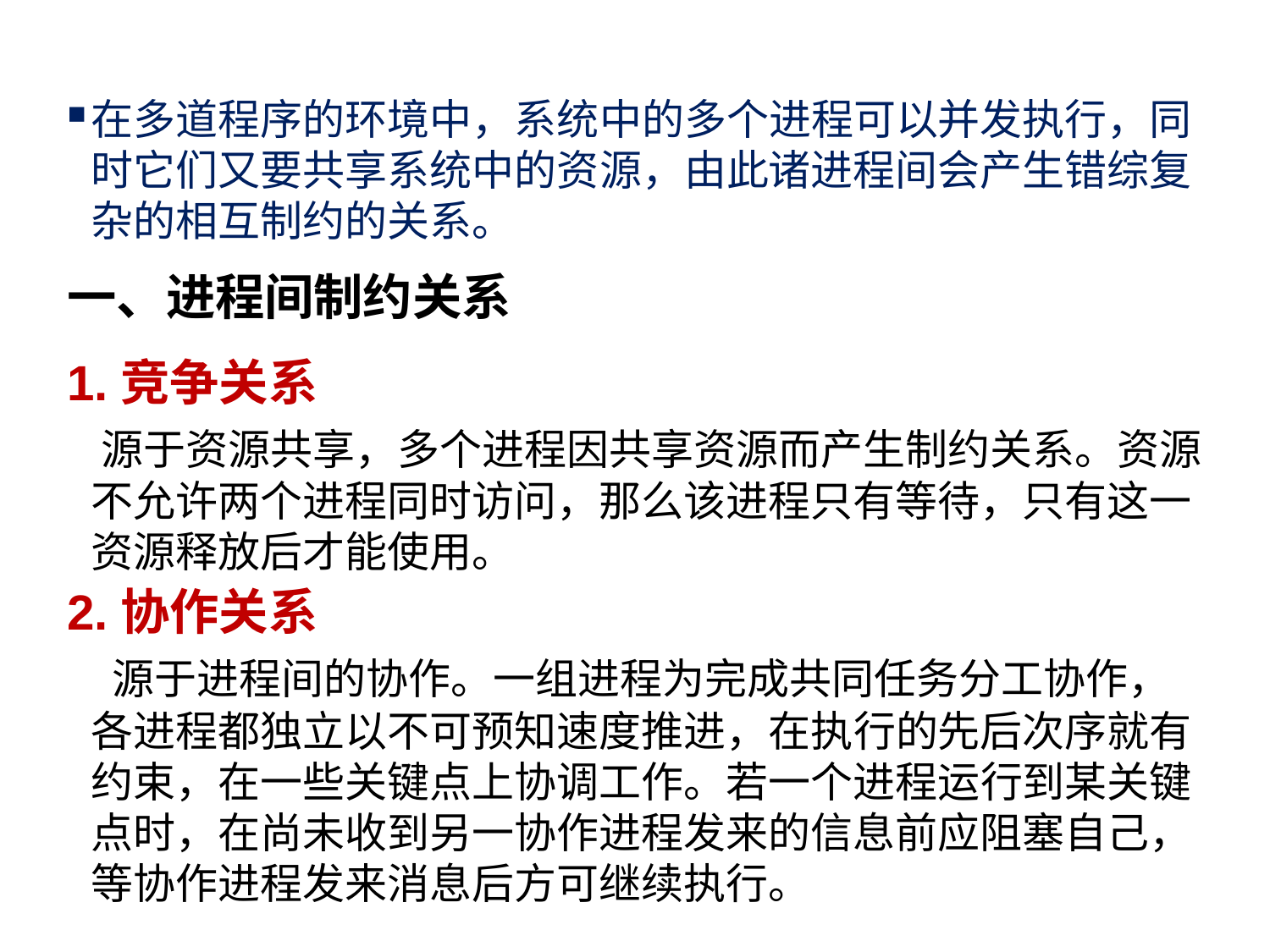

在多道程序的环境中，系统中的多个进程可以并发执行，同时它们又要共享系统中的资源，由此诸进程间会产生错综复杂的相互制约的关系。
一、进程间制约关系
1.竞争关系
  源于资源共享，多个进程因共享资源而产生制约关系。资源不允许两个进程同时访问，那么该进程只有等待，只有这一资源释放后才能使用。
2.协作关系
   源于进程间的协作。一组进程为完成共同任务分工协作，各进程都独立以不可预知速度推进，在执行的先后次序就有约束，在一些关键点上协调工作。若一个进程运行到某关键点时，在尚未收到另一协作进程发来的信息前应阻塞自己，等协作进程发来消息后方可继续执行。